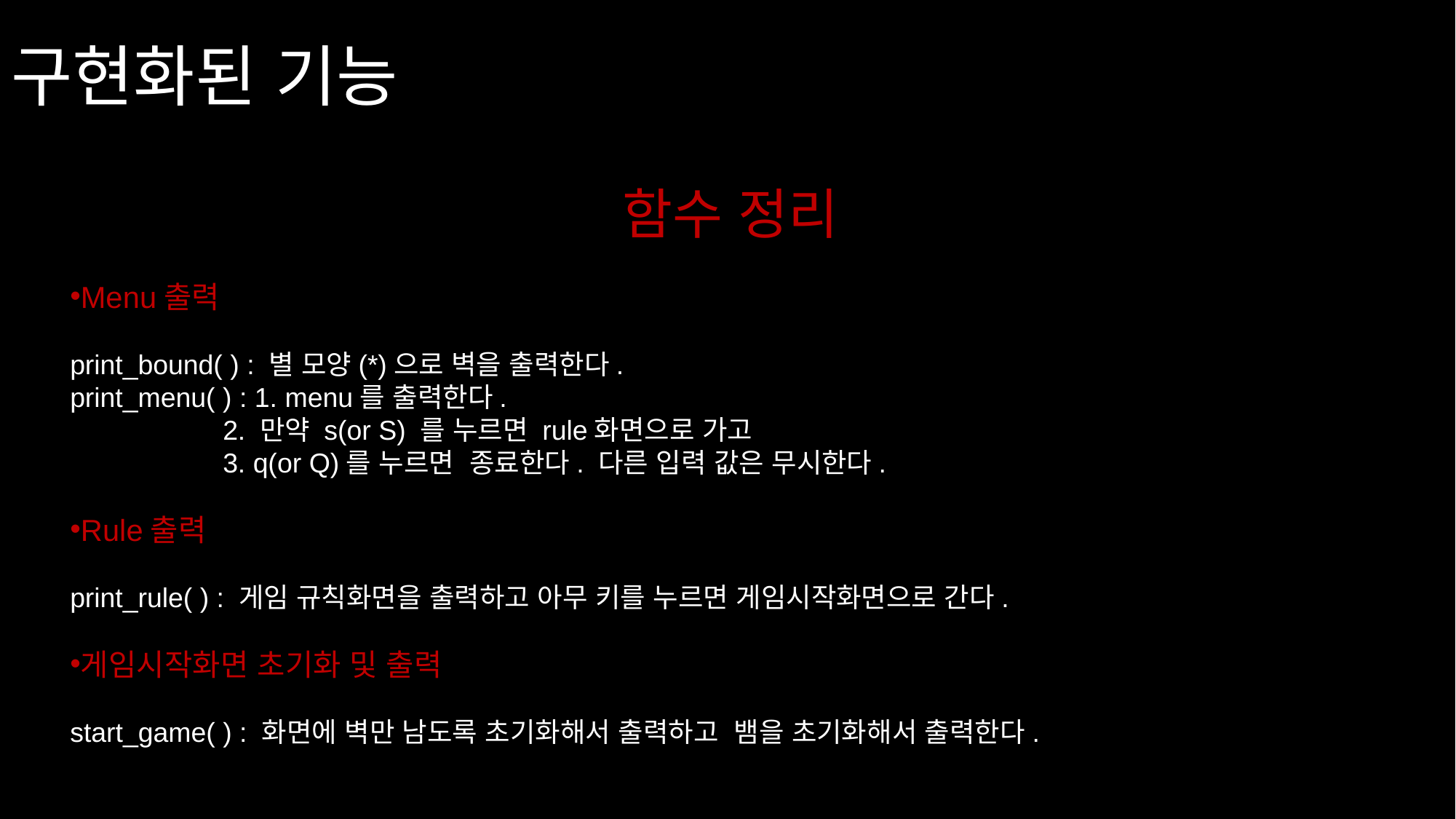

# 구현화된 기능
함수 정리

Menu출력

print_bound( ) : 별 모양(*)으로 벽을 출력한다.
print_menu( ) : 1. menu를 출력한다.
                    2. 만약 s(or S) 를 누르면 rule화면으로 가고
                    3. q(or Q)를 누르면  종료한다. 다른 입력 값은 무시한다.

Rule출력

print_rule( ) : 게임 규칙화면을 출력하고 아무 키를 누르면 게임시작화면으로 간다.

게임시작화면 초기화 및 출력

start_game( ) : 화면에 벽만 남도록 초기화해서 출력하고  뱀을 초기화해서 출력한다.